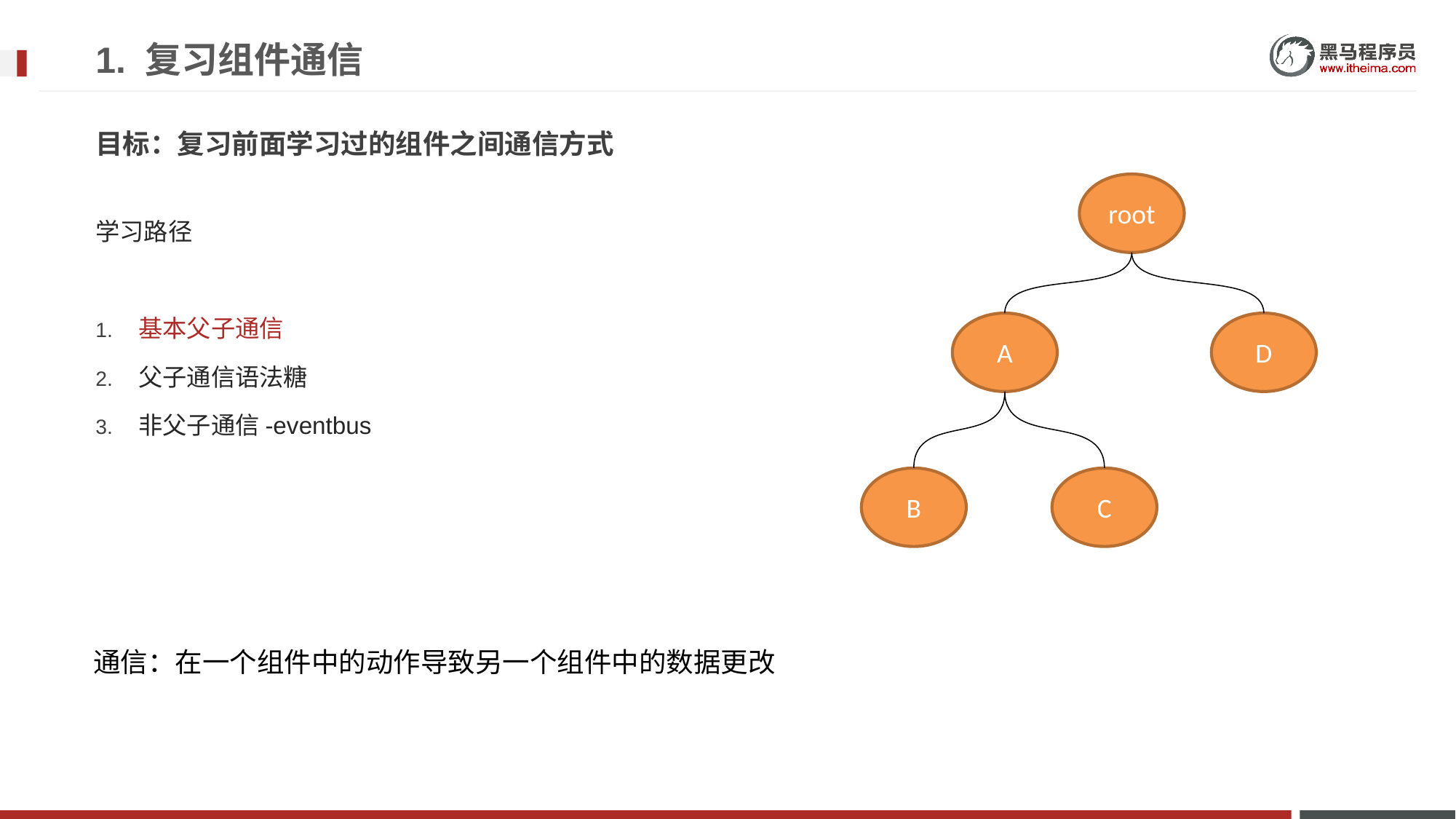

# 1. 复习组件通信
目标：复习前面学习过的组件之间通信方式
root
学习路径

基本父子通信
父子通信语法糖
非父子通信-eventbus
D
A
B
C
通信：在一个组件中的动作导致另一个组件中的数据更改